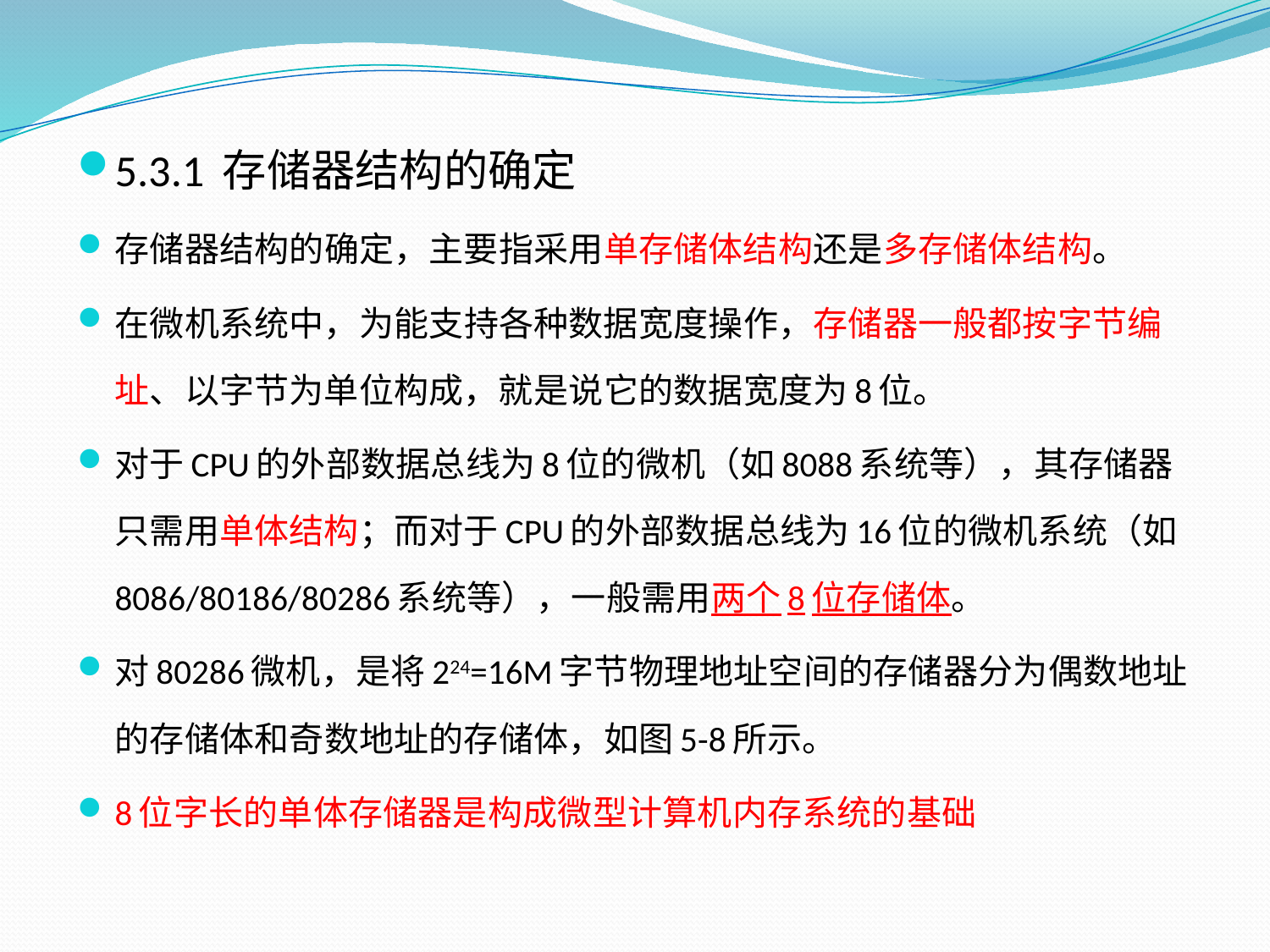

5.3.1 存储器结构的确定
存储器结构的确定，主要指采用单存储体结构还是多存储体结构。
在微机系统中，为能支持各种数据宽度操作，存储器一般都按字节编址、以字节为单位构成，就是说它的数据宽度为8位。
对于CPU的外部数据总线为8位的微机（如8088系统等），其存储器只需用单体结构；而对于CPU的外部数据总线为16位的微机系统（如8086/80186/80286系统等），一般需用两个8位存储体。
对80286微机，是将224=16M字节物理地址空间的存储器分为偶数地址的存储体和奇数地址的存储体，如图5-8所示。
8位字长的单体存储器是构成微型计算机内存系统的基础